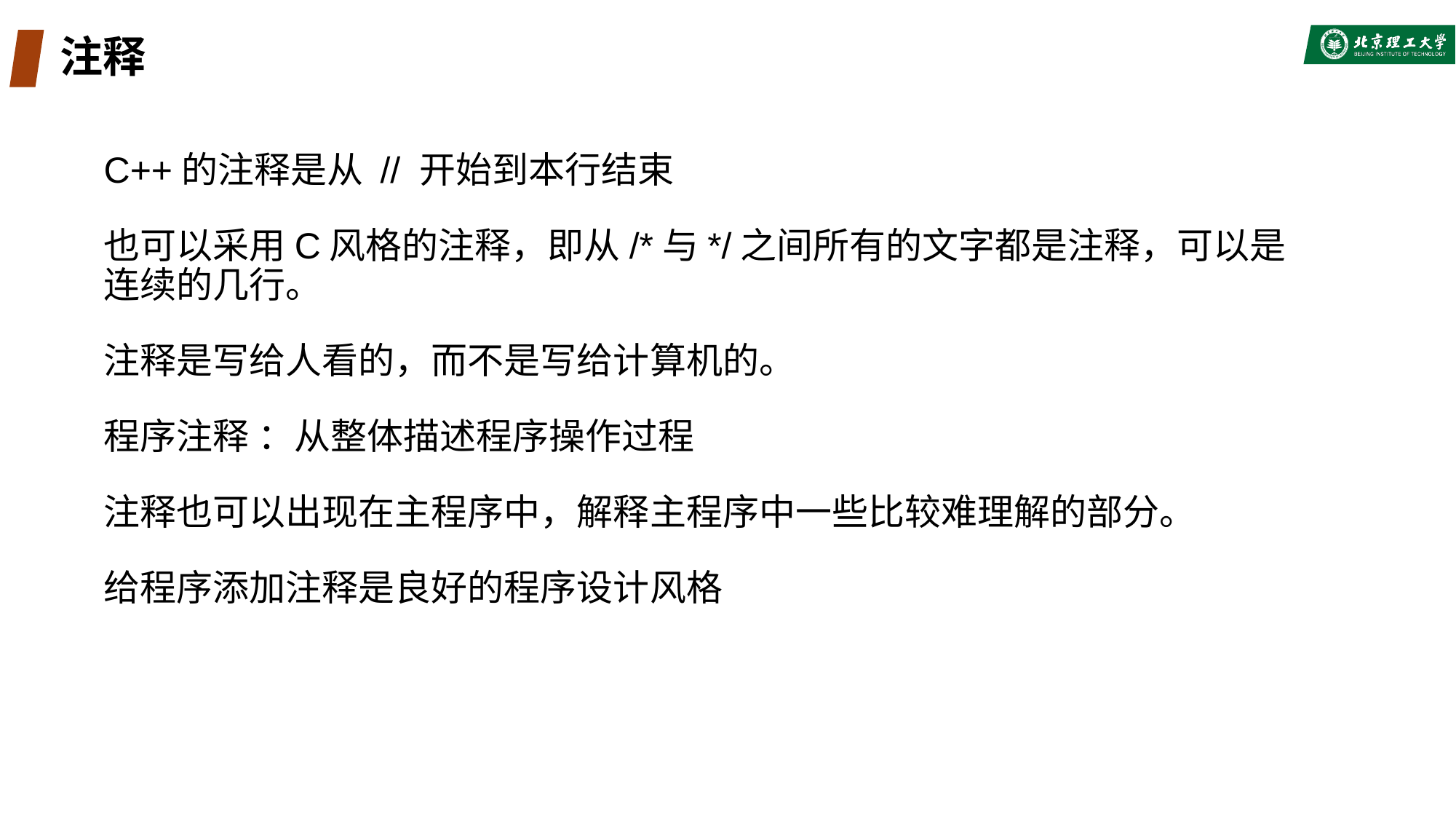

# 注释
C++的注释是从 // 开始到本行结束
也可以采用C风格的注释，即从/*与*/之间所有的文字都是注释，可以是连续的几行。
注释是写给人看的，而不是写给计算机的。
程序注释 ：从整体描述程序操作过程
注释也可以出现在主程序中，解释主程序中一些比较难理解的部分。
给程序添加注释是良好的程序设计风格